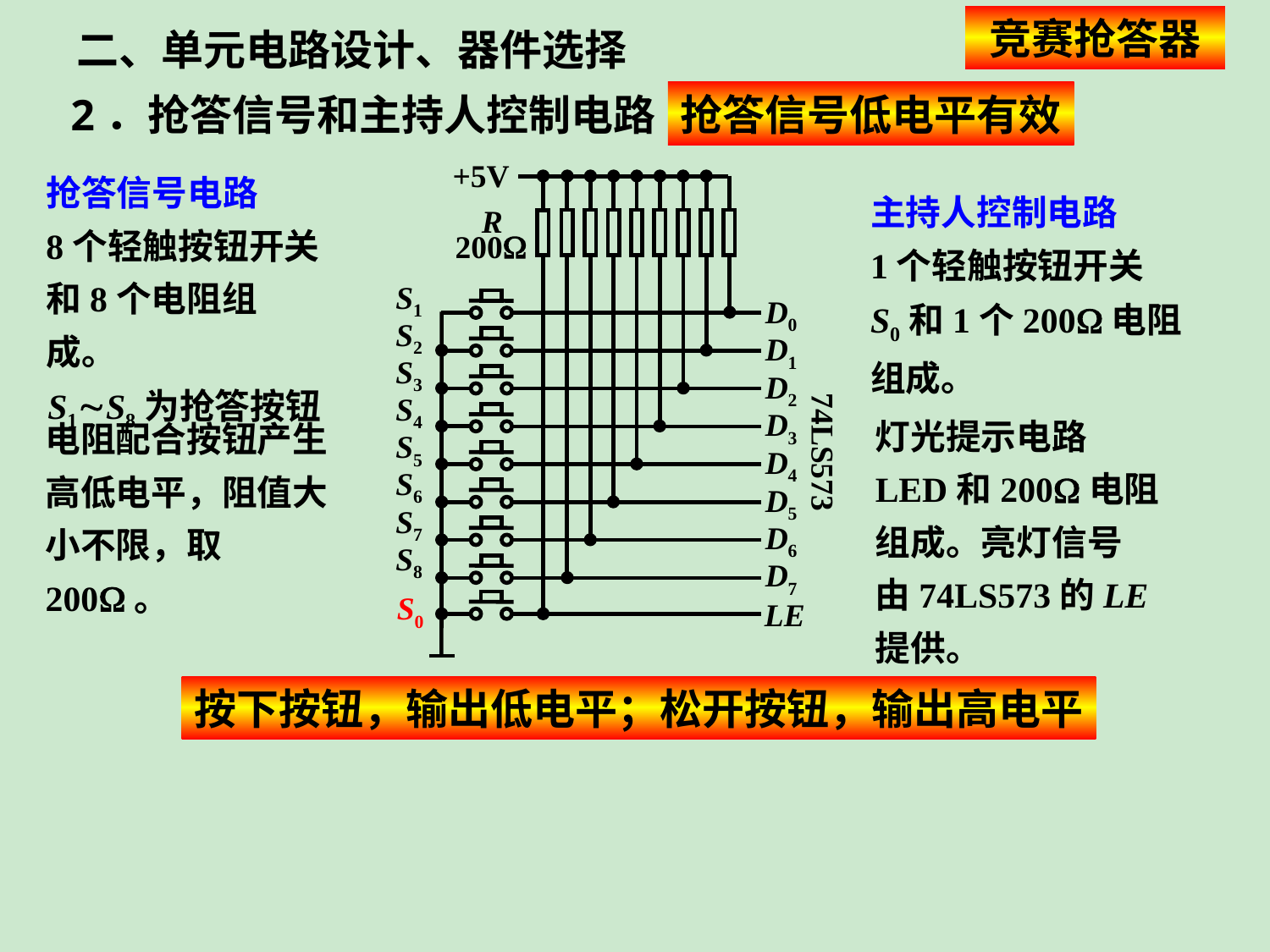

竞赛抢答器
二、单元电路设计、器件选择
抢答信号低电平有效
2．抢答信号和主持人控制电路
+5V

R

200Ω
S1

D0

S2

D1

S3

D2

S4
74LS573

D3

S5

D4

S6

D5

S7

D6

S8

D7

LE
S0

主持人控制电路
1个轻触按钮开关
S0和1个200Ω电阻
组成。
抢答信号电路
8个轻触按钮开关和8个电阻组成。
S1∼S8为抢答按钮
灯光提示电路
LED和200Ω电阻
组成。亮灯信号
由74LS573的LE
提供。
电阻配合按钮产生高低电平，阻值大小不限，取200Ω。
按下按钮，输出低电平；松开按钮，输出高电平